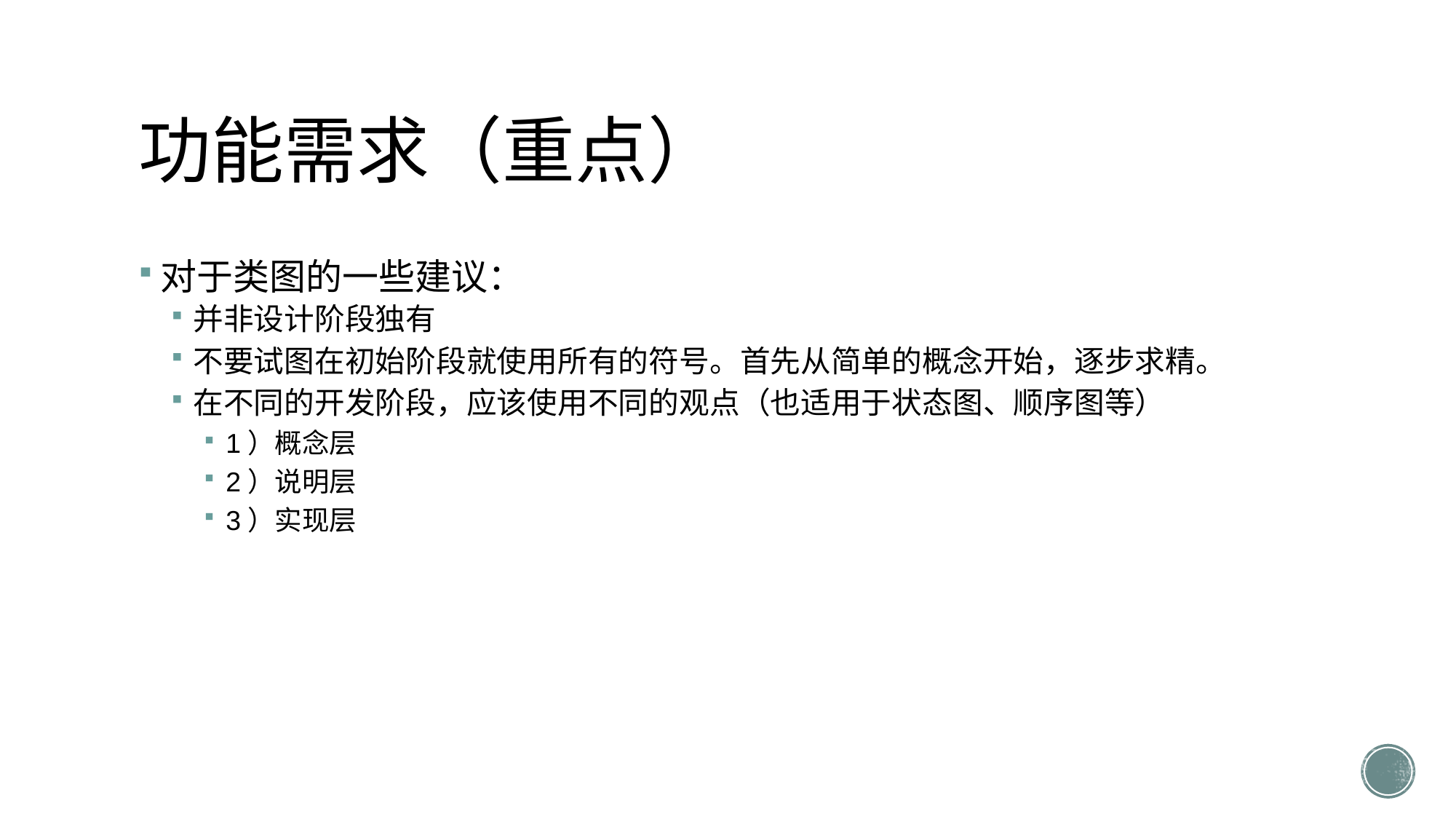

# 功能需求（重点）
对于类图的一些建议：
并非设计阶段独有
不要试图在初始阶段就使用所有的符号。首先从简单的概念开始，逐步求精。
在不同的开发阶段，应该使用不同的观点（也适用于状态图、顺序图等）
1）概念层
2）说明层
3）实现层